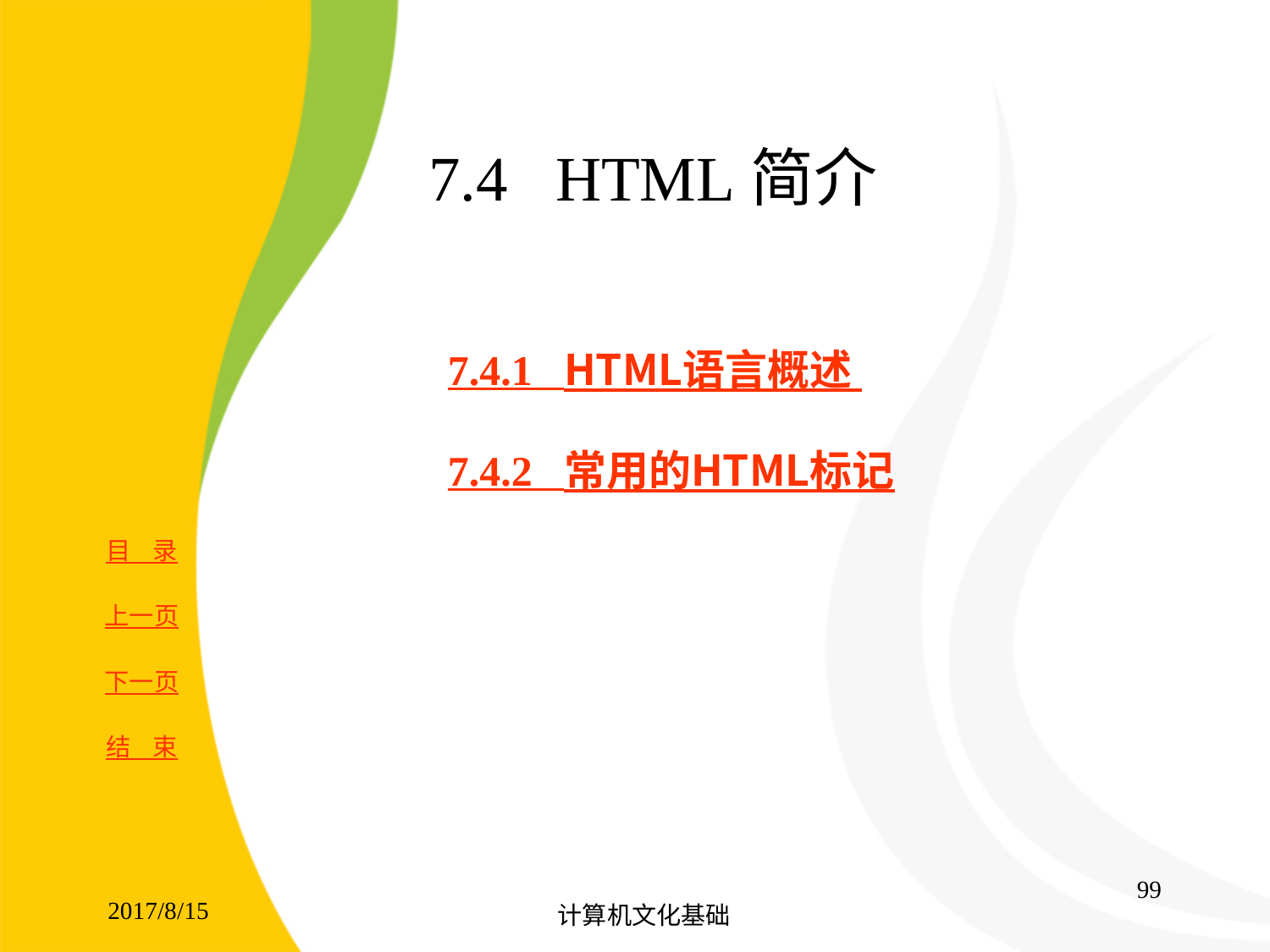

# 7.4   HTML简介
7.4.1   HTML语言概述
7.4.2   常用的HTML标记
99
2017/8/15